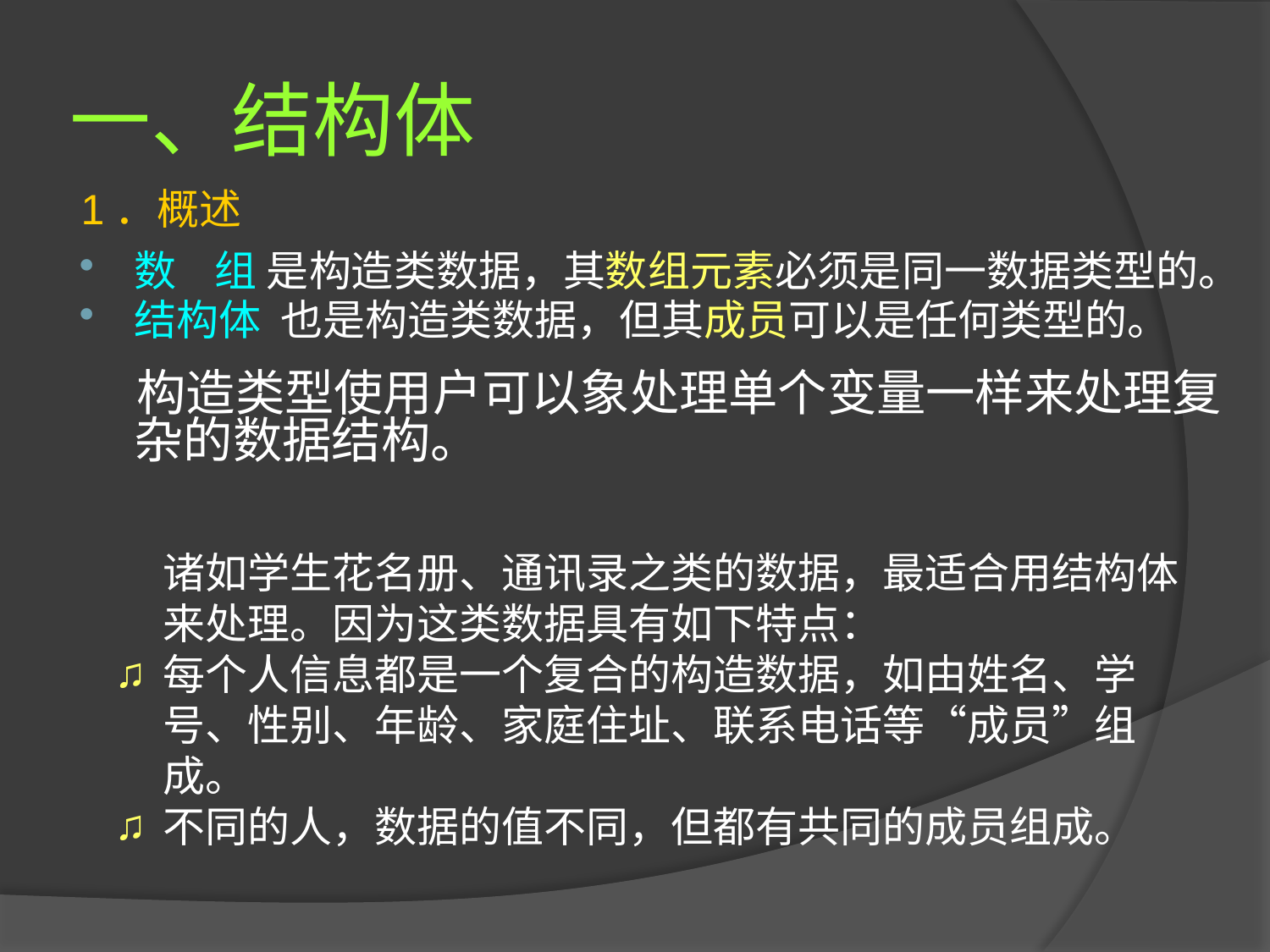

# 一、结构体
1．概述
数    组 是构造类数据，其数组元素必须是同一数据类型的。
结构体  也是构造类数据，但其成员可以是任何类型的。
    构造类型使用户可以象处理单个变量一样来处理复杂的数据结构。
    诸如学生花名册、通讯录之类的数据，最适合用结构体来处理。因为这类数据具有如下特点：
每个人信息都是一个复合的构造数据，如由姓名、学号、性别、年龄、家庭住址、联系电话等“成员”组成。
不同的人，数据的值不同，但都有共同的成员组成。